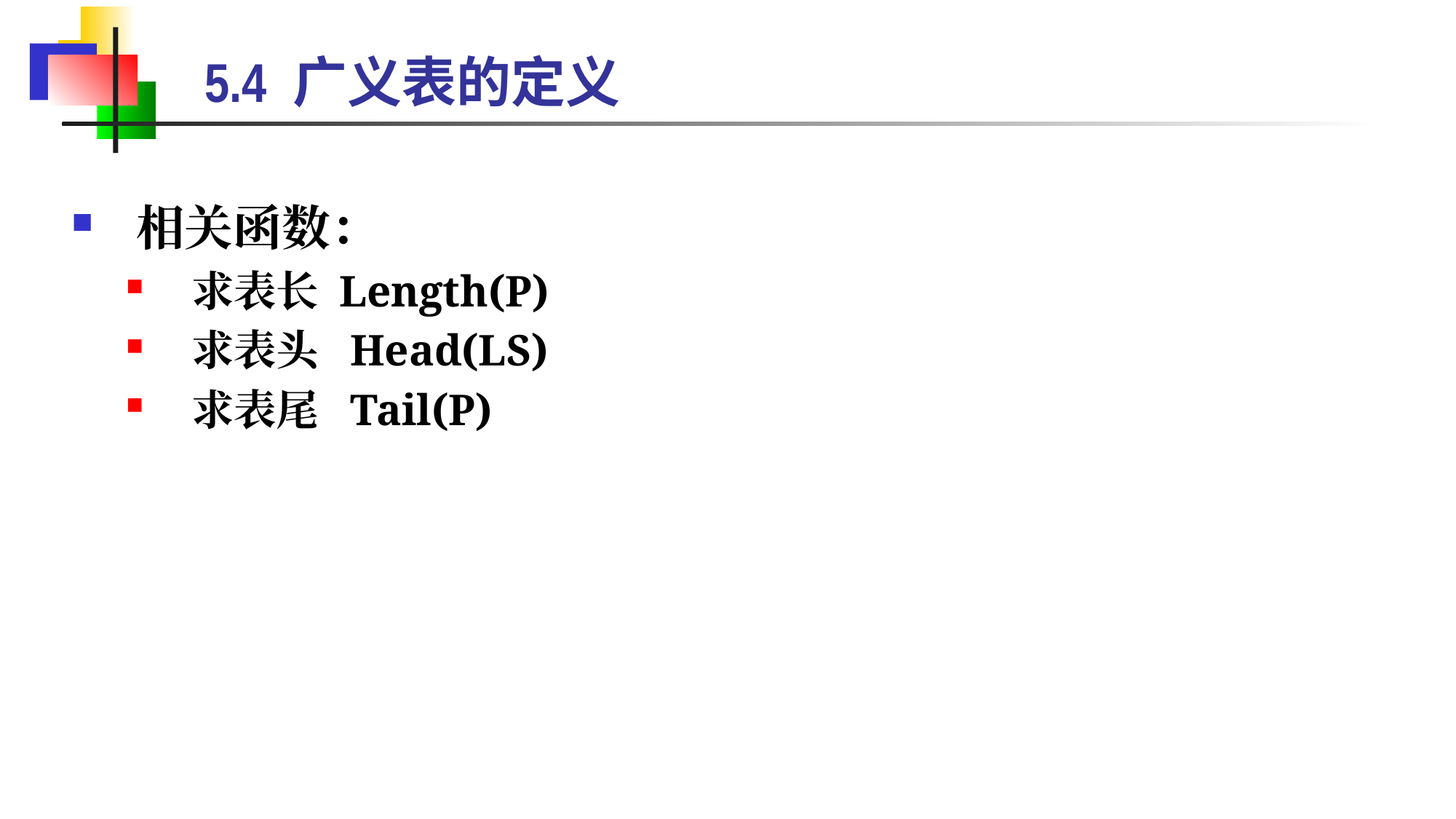

# 5.4 广义表的定义
 相关函数：
  求表长 Length(P)
  求表头  Head(LS)
  求表尾  Tail(P)